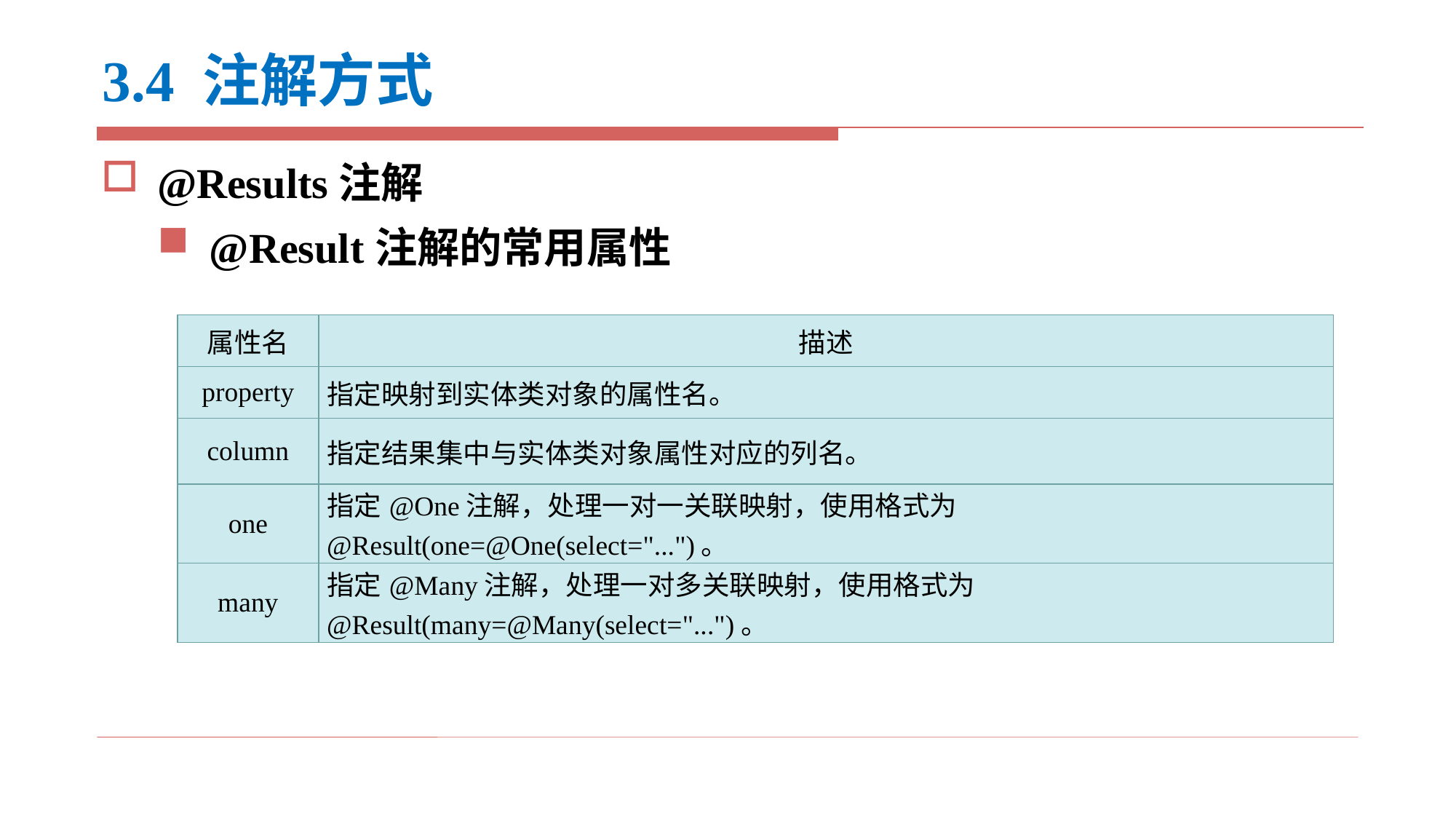

# 3.4 注解方式
@Results注解
@Result注解的常用属性
| 属性名 | 描述 |
| --- | --- |
| property | 指定映射到实体类对象的属性名。 |
| column | 指定结果集中与实体类对象属性对应的列名。 |
| one | 指定@One注解，处理一对一关联映射，使用格式为@Result(one=@One(select="...")。 |
| many | 指定@Many注解，处理一对多关联映射，使用格式为@Result(many=@Many(select="...")。 |
57